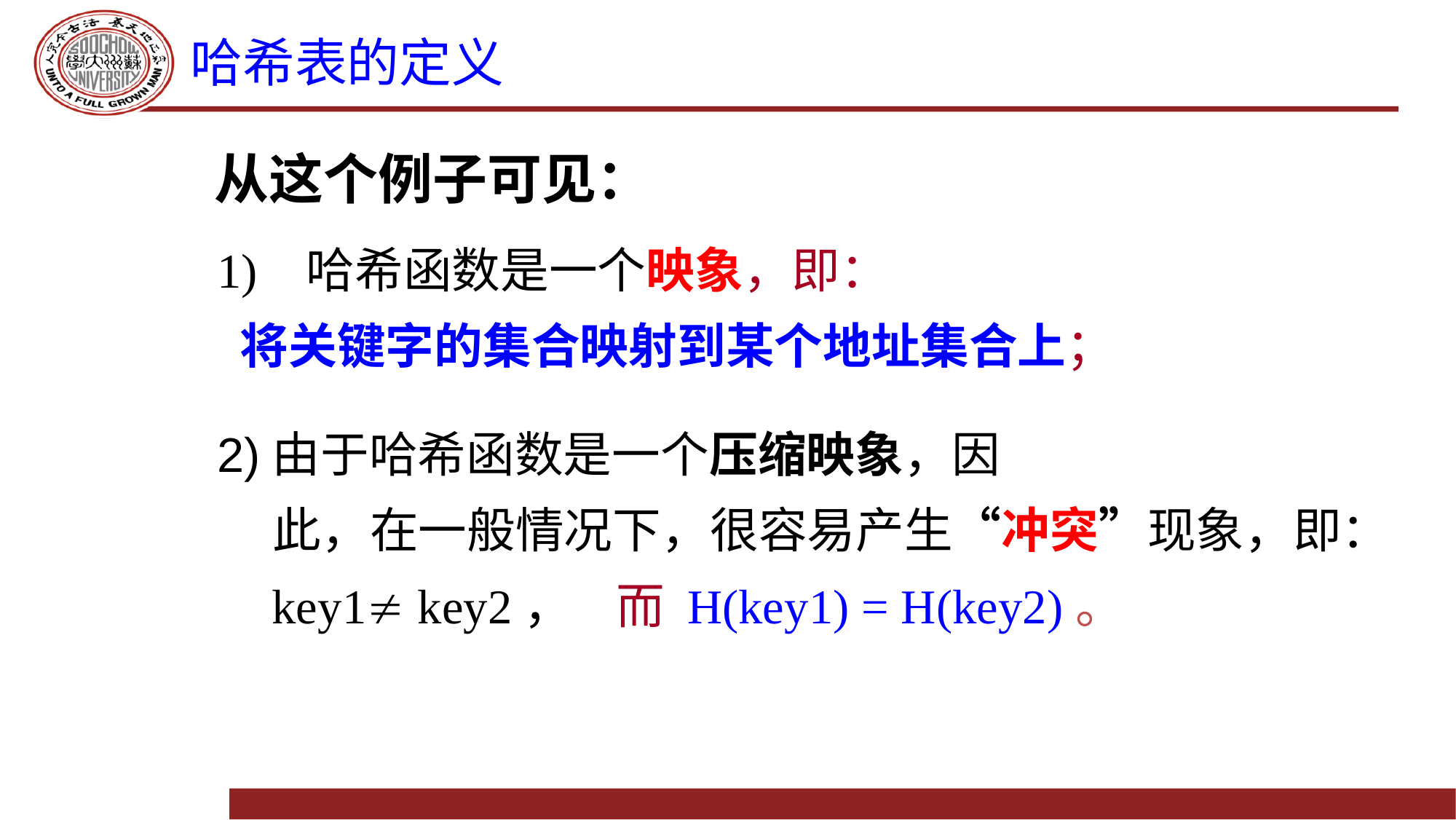

# 哈希表的定义
从这个例子可见：
1)   哈希函数是一个映象，即：
 将关键字的集合映射到某个地址集合上；
由于哈希函数是一个压缩映象，因
    此，在一般情况下，很容易产生“冲突”现象，即： key1≠ key2，    而 H(key1) = H(key2)。